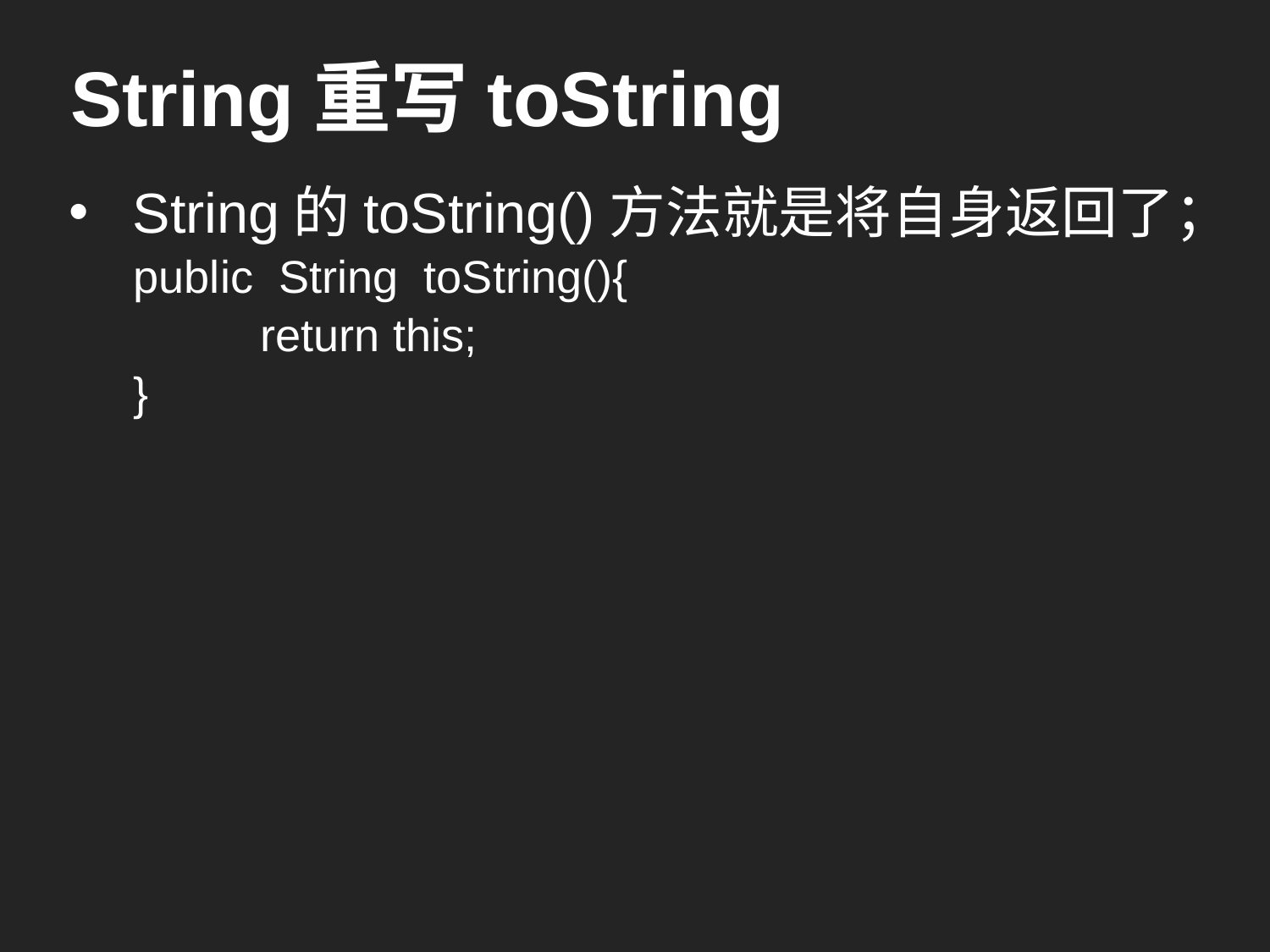

# String重写toString
String的toString()方法就是将自身返回了；
public  String  toString(){
	return this;
}